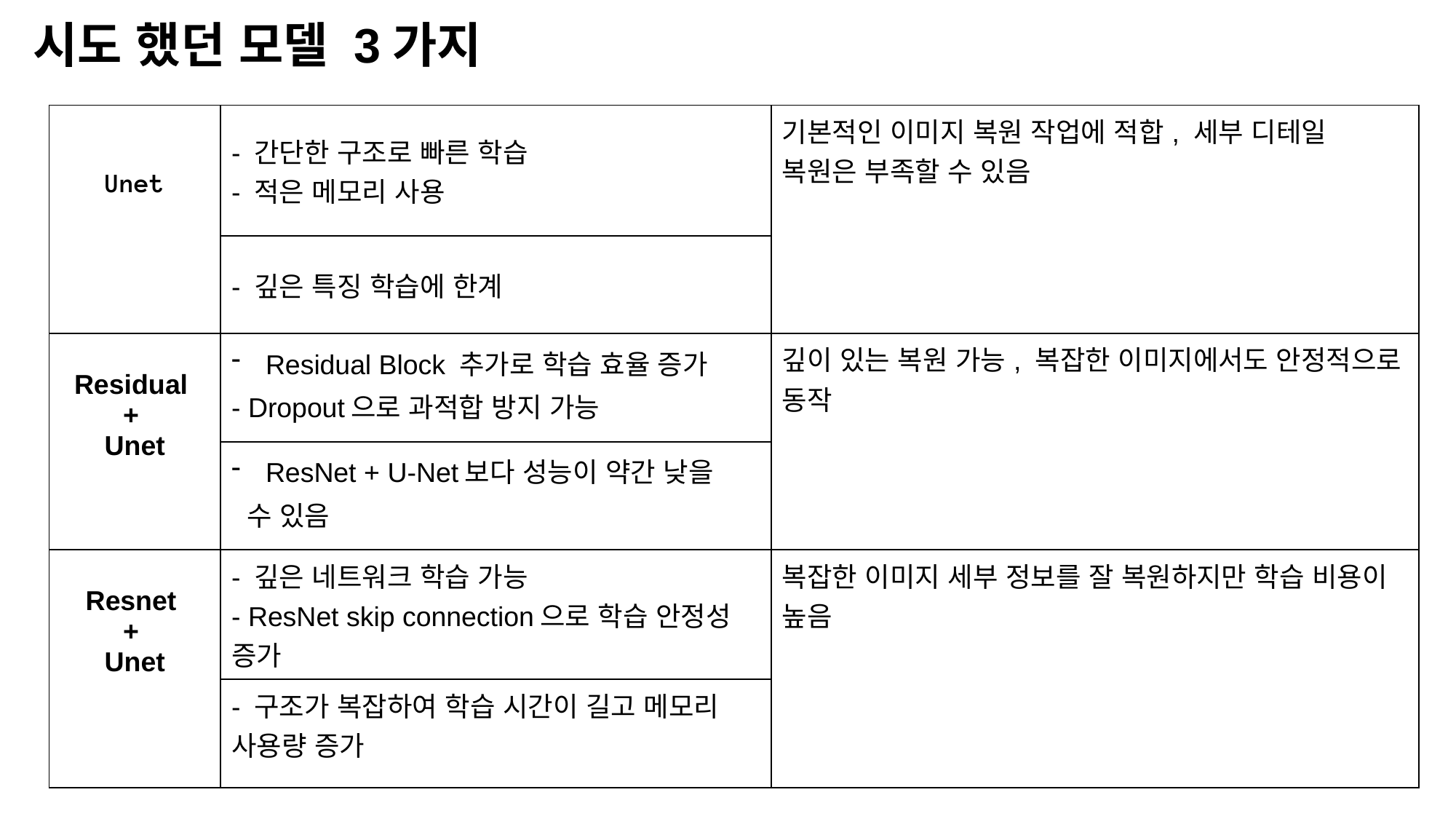

시도 했던 모델 3가지
| Unet | - 간단한 구조로 빠른 학습 - 적은 메모리 사용 | 기본적인 이미지 복원 작업에 적합, 세부 디테일 복원은 부족할 수 있음 |
| --- | --- | --- |
|  | - 깊은 특징 학습에 한계 |  |
| Residual + Unet | Residual Block 추가로 학습 효율 증가 - Dropout으로 과적합 방지 가능 | 깊이 있는 복원 가능, 복잡한 이미지에서도 안정적으로 동작 |
|  | ResNet + U-Net보다 성능이 약간 낮을 수 있음 |  |
| Resnet + Unet | - 깊은 네트워크 학습 가능 - ResNet skip connection으로 학습 안정성 증가 | 복잡한 이미지 세부 정보를 잘 복원하지만 학습 비용이 높음 |
|  | - 구조가 복잡하여 학습 시간이 길고 메모리 사용량 증가 |  |